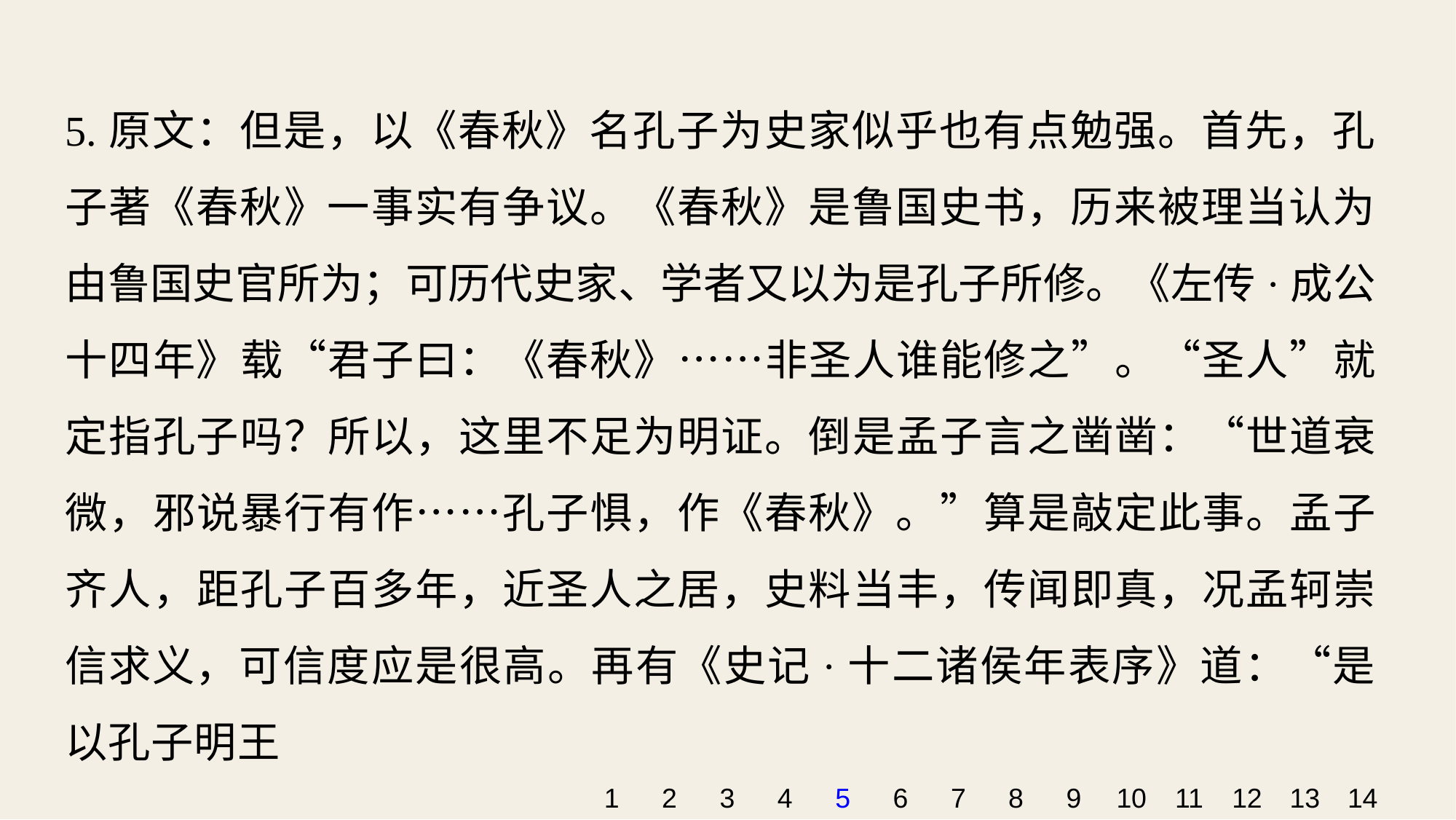

5.原文：但是，以《春秋》名孔子为史家似乎也有点勉强。首先，孔子著《春秋》一事实有争议。《春秋》是鲁国史书，历来被理当认为由鲁国史官所为；可历代史家、学者又以为是孔子所修。《左传·成公十四年》载“君子曰：《春秋》……非圣人谁能修之”。“圣人”就定指孔子吗？所以，这里不足为明证。倒是孟子言之凿凿：“世道衰微，邪说暴行有作……孔子惧，作《春秋》。”算是敲定此事。孟子齐人，距孔子百多年，近圣人之居，史料当丰，传闻即真，况孟轲崇信求义，可信度应是很高。再有《史记·十二诸侯年表序》道：“是以孔子明王
1
2
3
4
5
6
7
8
9
10
11
12
13
14